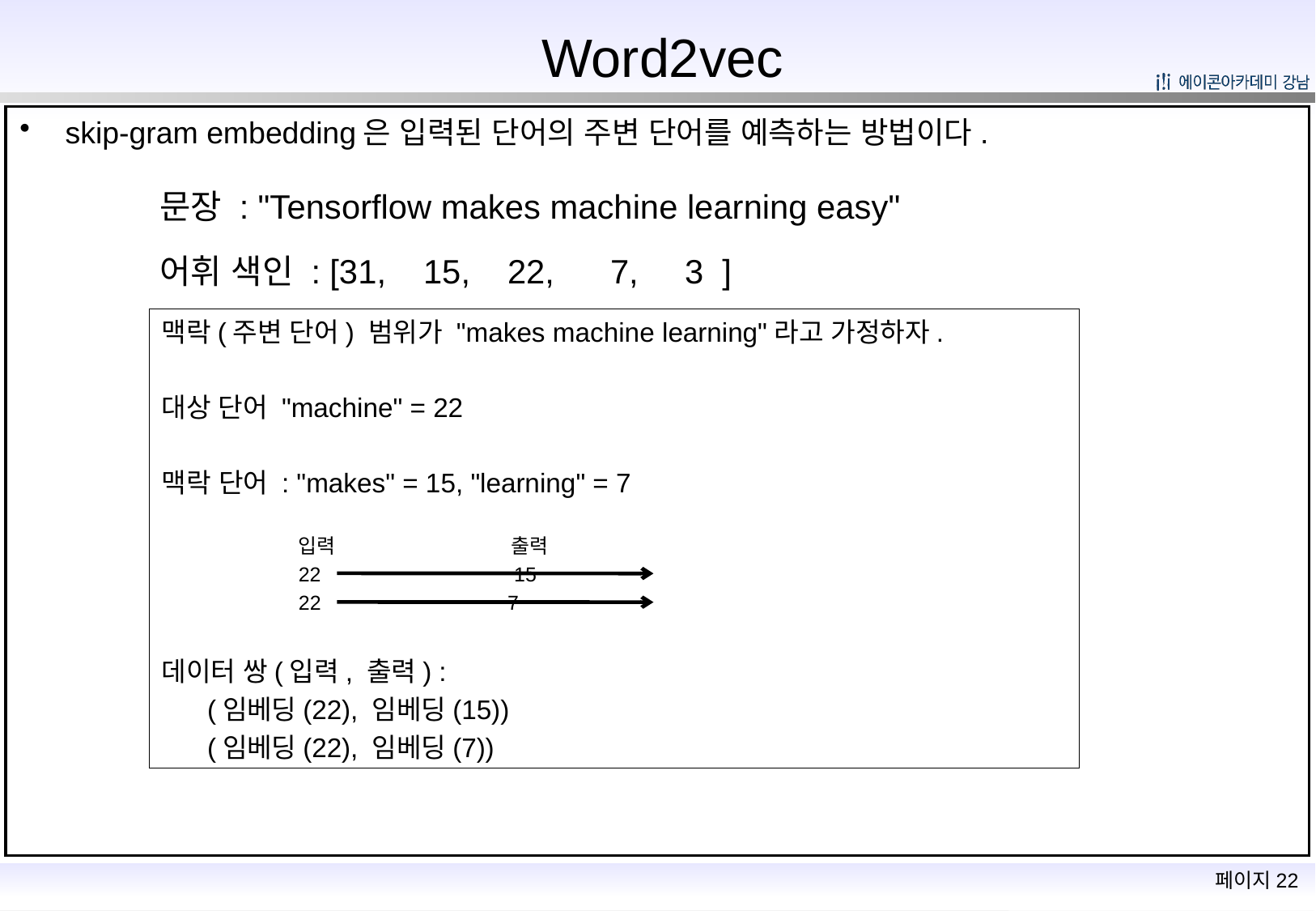

# Word2vec
skip-gram embedding은 입력된 단어의 주변 단어를 예측하는 방법이다.
문장 : "Tensorflow makes machine learning easy"
어휘 색인 : [31,    15,    22,      7,     3  ]
맥락(주변 단어) 범위가 "makes machine learning"라고 가정하자.

대상 단어 "machine" = 22

맥락 단어 : "makes" = 15, "learning" = 7

데이터 쌍(입력, 출력) :
	(임베딩(22), 임베딩(15))
	(임베딩(22), 임베딩(7))
입력                               출력
                              15
22                                 7